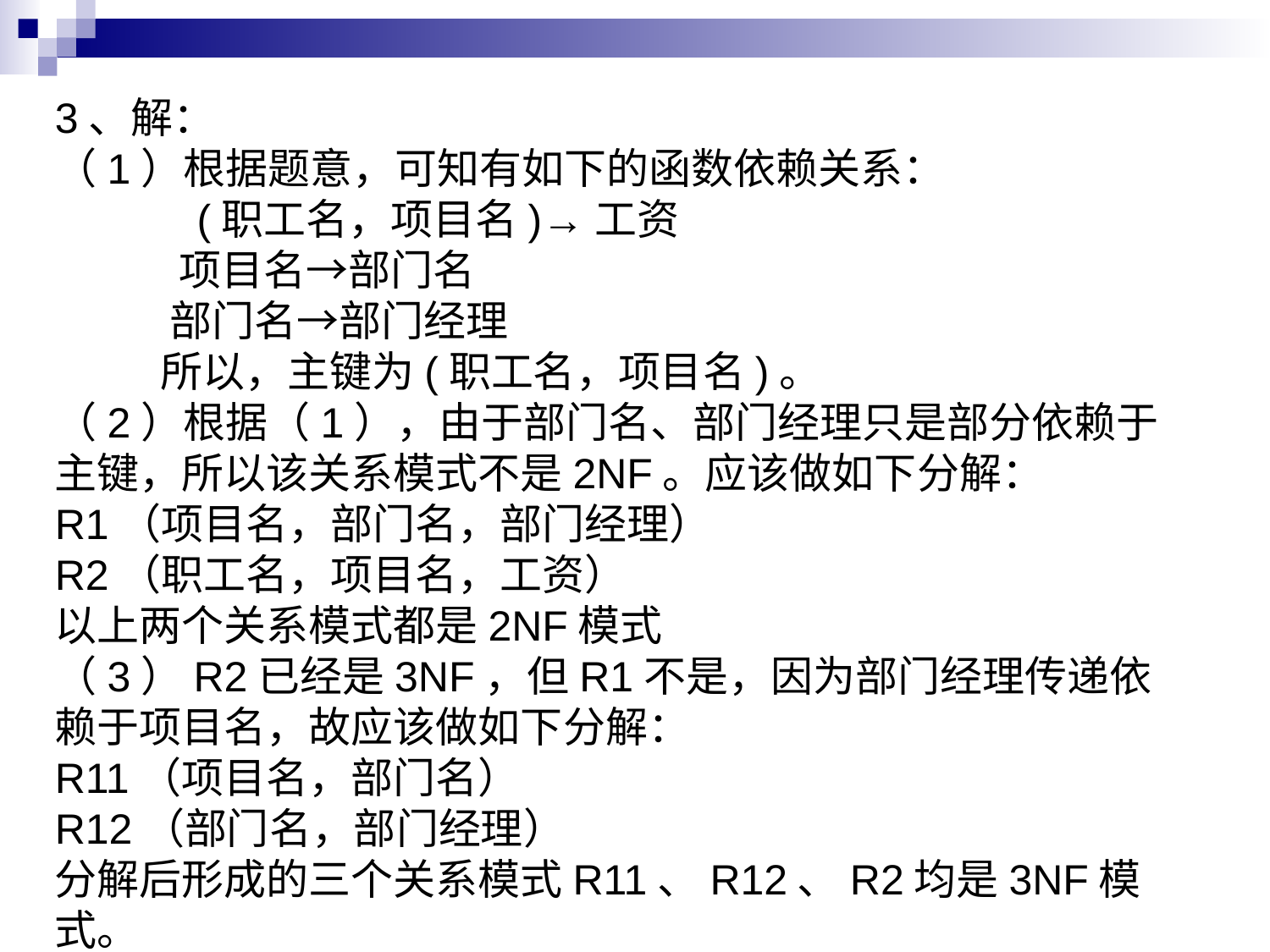

3、解：
（1）根据题意，可知有如下的函数依赖关系：
            (职工名，项目名)→工资
            项目名→部门名
           部门名→部门经理
          所以，主键为(职工名，项目名)。
（2）根据（1），由于部门名、部门经理只是部分依赖于主键，所以该关系模式不是2NF。应该做如下分解：
R1（项目名，部门名，部门经理）
R2（职工名，项目名，工资）
以上两个关系模式都是2NF模式
（3）R2已经是3NF，但R1不是，因为部门经理传递依赖于项目名，故应该做如下分解：
R11（项目名，部门名）
R12（部门名，部门经理）
分解后形成的三个关系模式R11、R12、R2均是3NF模式。